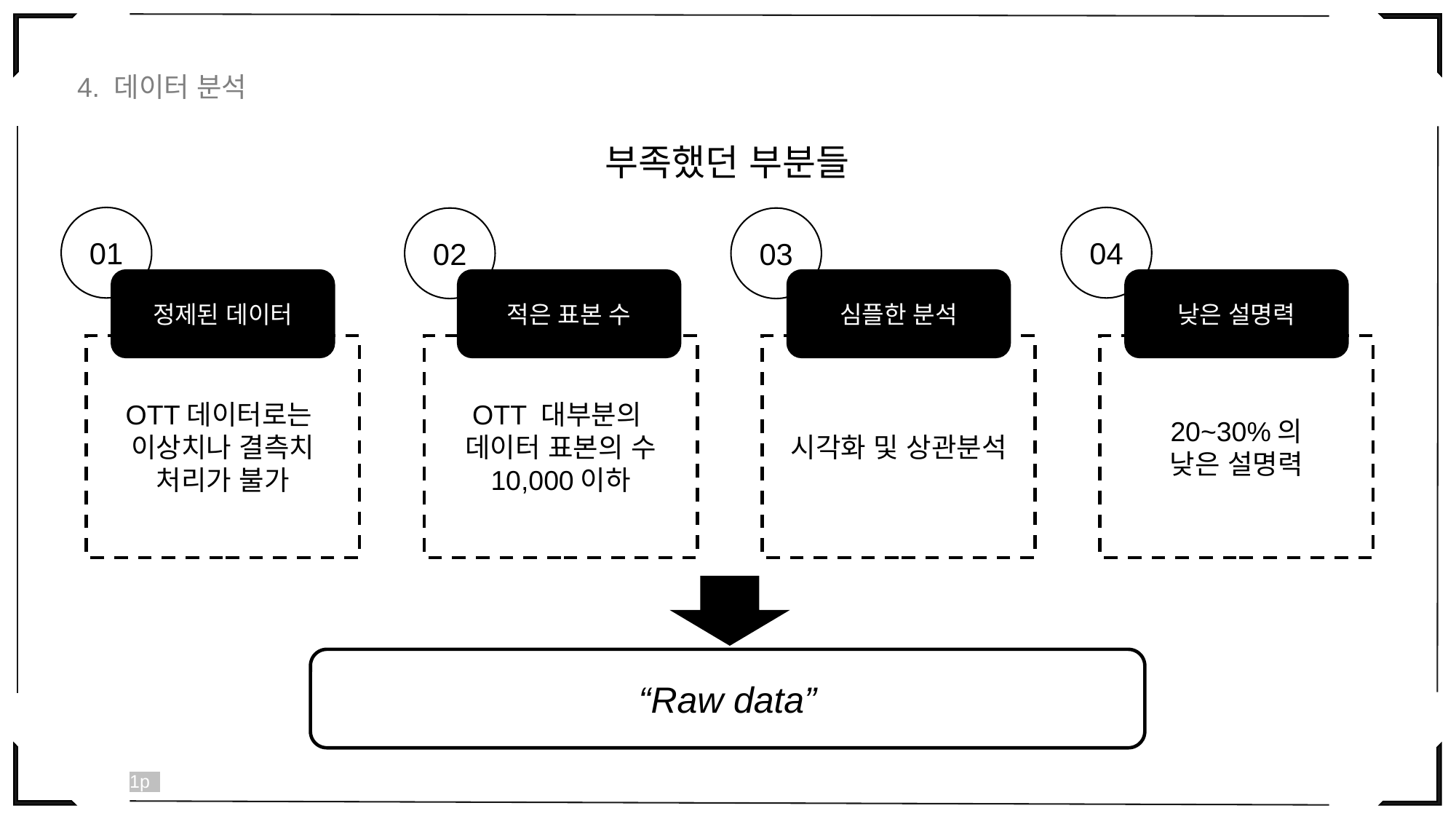

4. 데이터 분석
부족했던 부분들
01
04
02
03
정제된 데이터
적은 표본 수
심플한 분석
낮은 설명력
OTT데이터로는
이상치나 결측치 처리가 불가
OTT 대부분의
데이터 표본의 수 10,000이하
시각화 및 상관분석
20~30%의
낮은 설명력

“Raw data”
1p